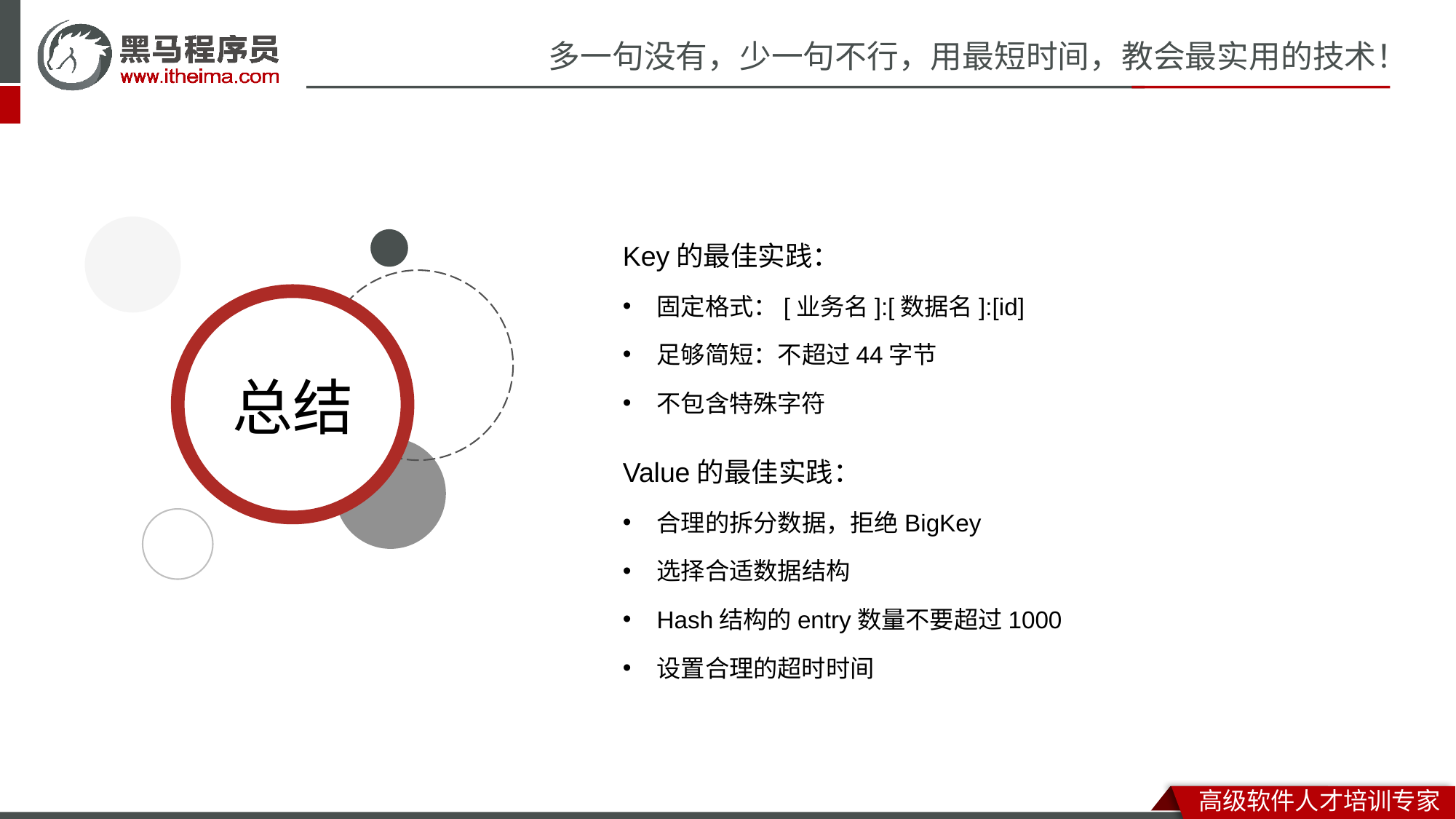

Key的最佳实践：
固定格式：[业务名]:[数据名]:[id]
足够简短：不超过44字节
不包含特殊字符
Value的最佳实践：
合理的拆分数据，拒绝BigKey
选择合适数据结构
Hash结构的entry数量不要超过1000
设置合理的超时时间